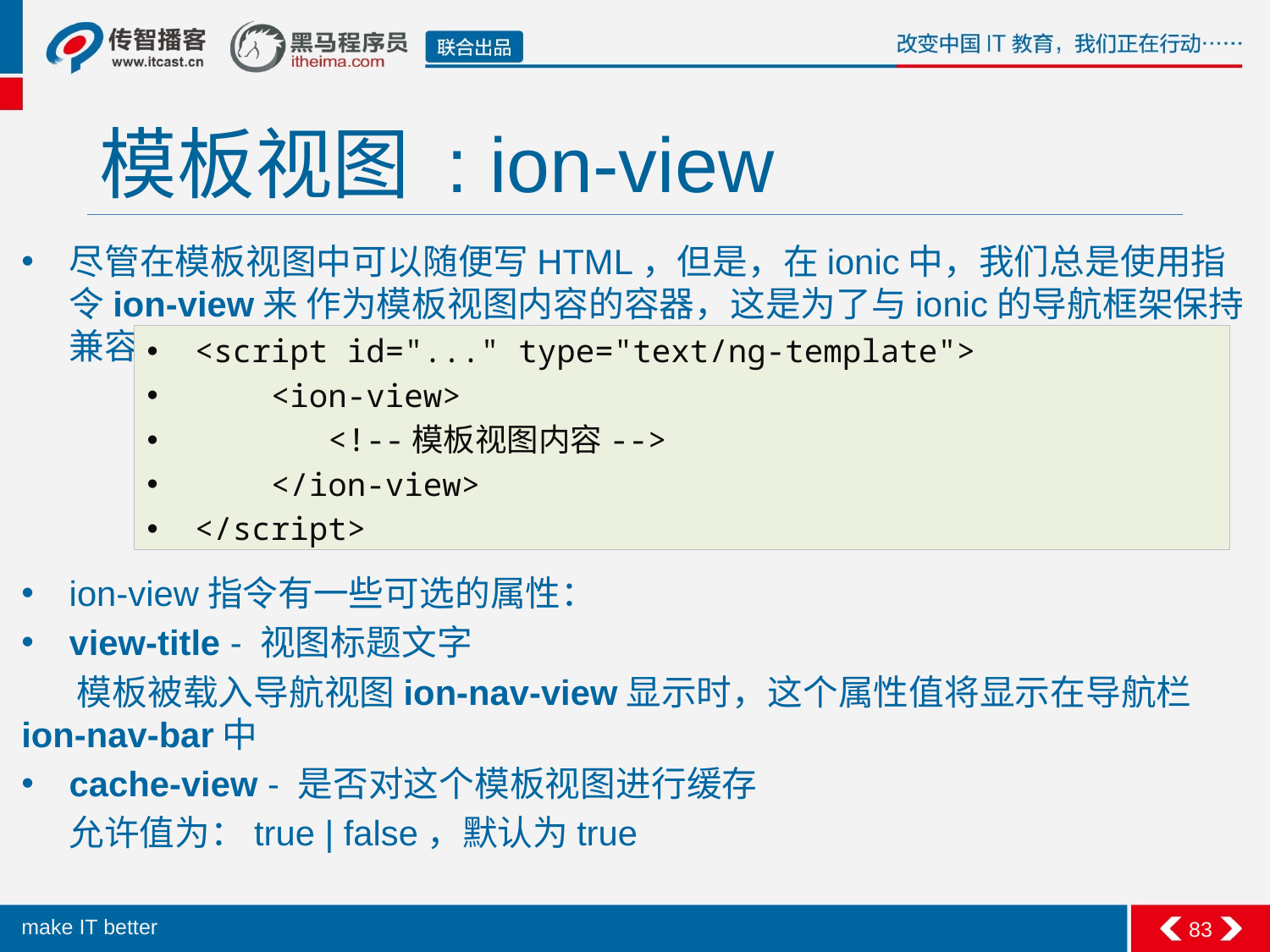

# 模板视图 : ion-view
尽管在模板视图中可以随便写HTML，但是，在ionic中，我们总是使用指令ion-view来 作为模板视图内容的容器，这是为了与ionic的导航框架保持兼容：

ion-view指令有一些可选的属性：
view-title - 视图标题文字
      模板被载入导航视图ion-nav-view显示时，这个属性值将显示在导航栏ion-nav-bar中
cache-view - 是否对这个模板视图进行缓存
     允许值为：true | false，默认为true

<script id="..." type="text/ng-template">
    <ion-view>
       <!--模板视图内容-->
    </ion-view>
</script>
83

make IT better